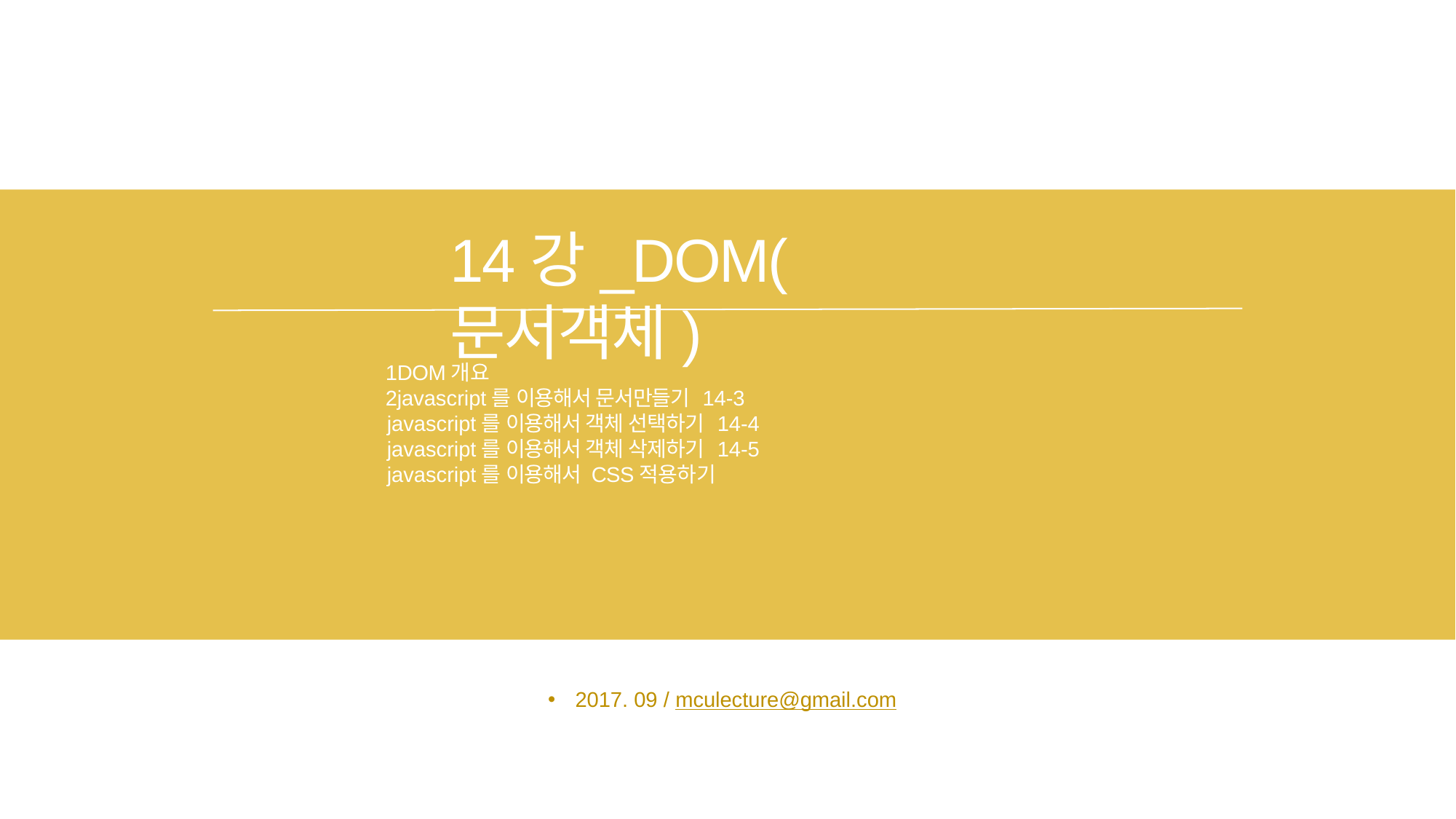

# 14강_DOM(문서객체)

DOM개요
javascript를 이용해서 문서만들기  14-3 javascript를 이용해서 객체 선택하기  14-4 javascript를 이용해서 객체 삭제하기  14-5 javascript를 이용해서 CSS적용하기
2017. 09 / mculecture@gmail.com